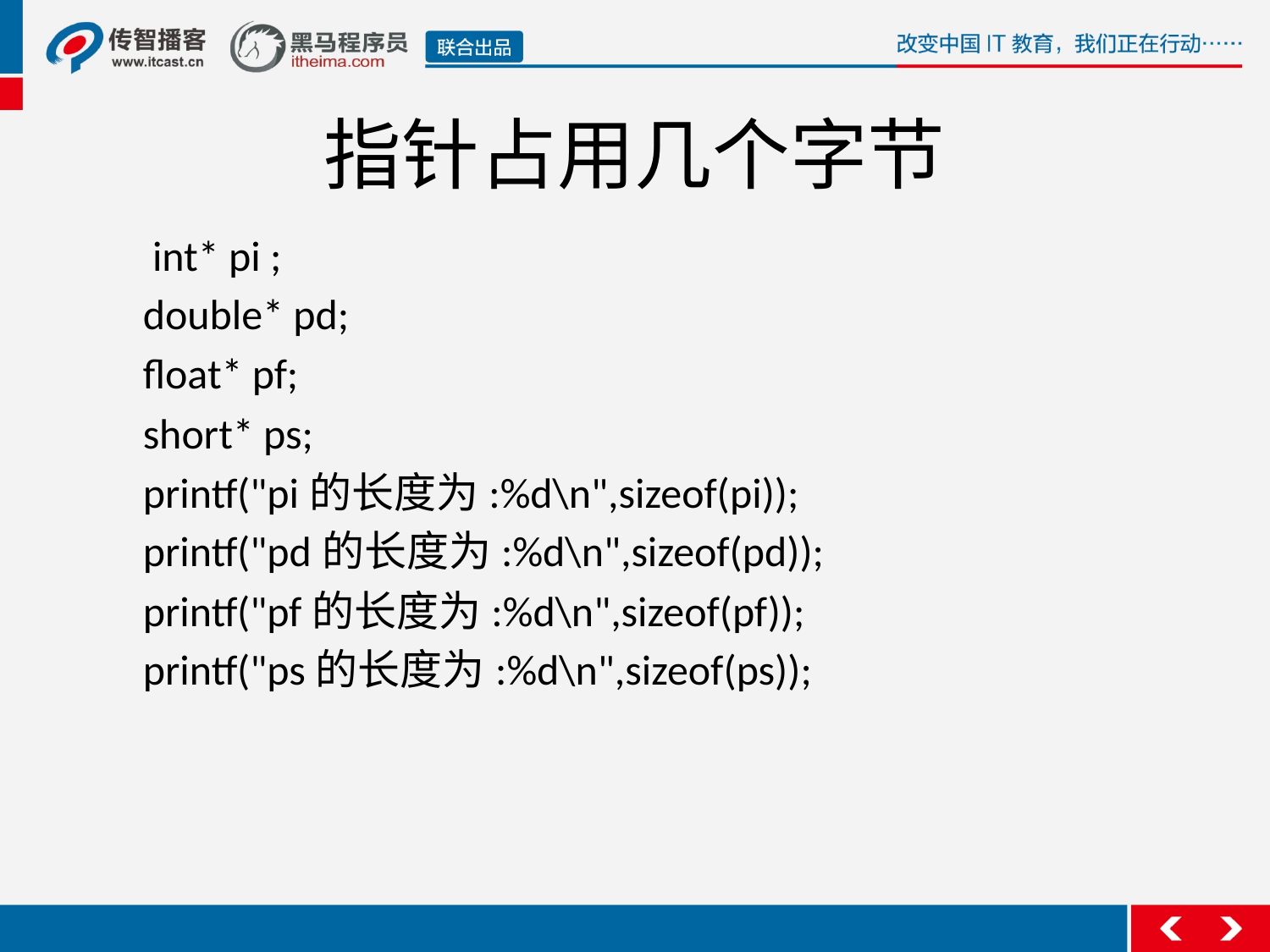

int* pi ;
       double* pd;
       float* pf;
       short* ps;
       printf("pi的长度为:%d\n",sizeof(pi));
       printf("pd的长度为:%d\n",sizeof(pd));
       printf("pf的长度为:%d\n",sizeof(pf));
       printf("ps的长度为:%d\n",sizeof(ps));
指针占用几个字节